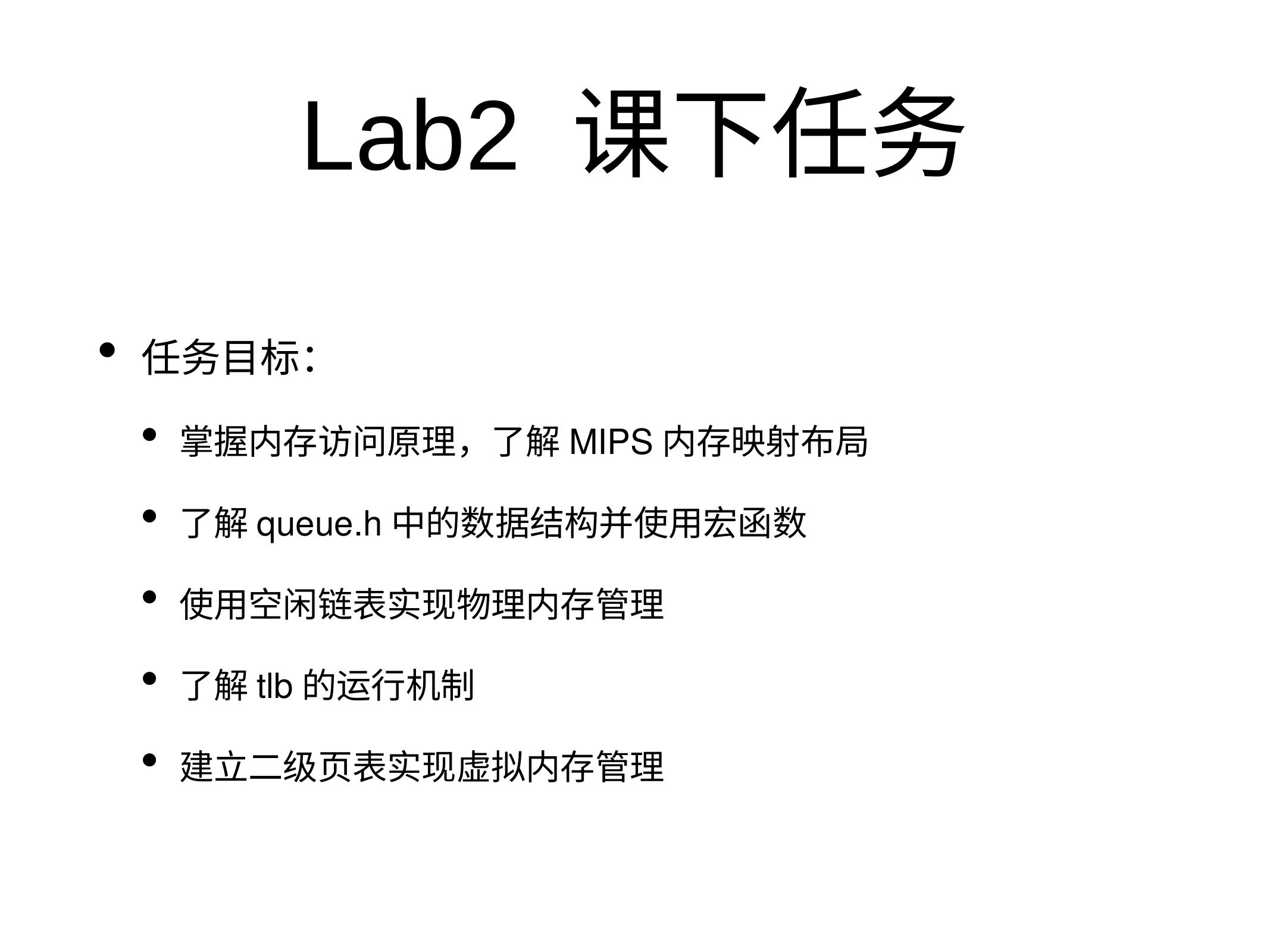

# Lab2 课下任务
任务目标：
掌握内存访问原理，了解MIPS内存映射布局
了解queue.h中的数据结构并使用宏函数
使用空闲链表实现物理内存管理
了解tlb的运行机制
建立二级页表实现虚拟内存管理